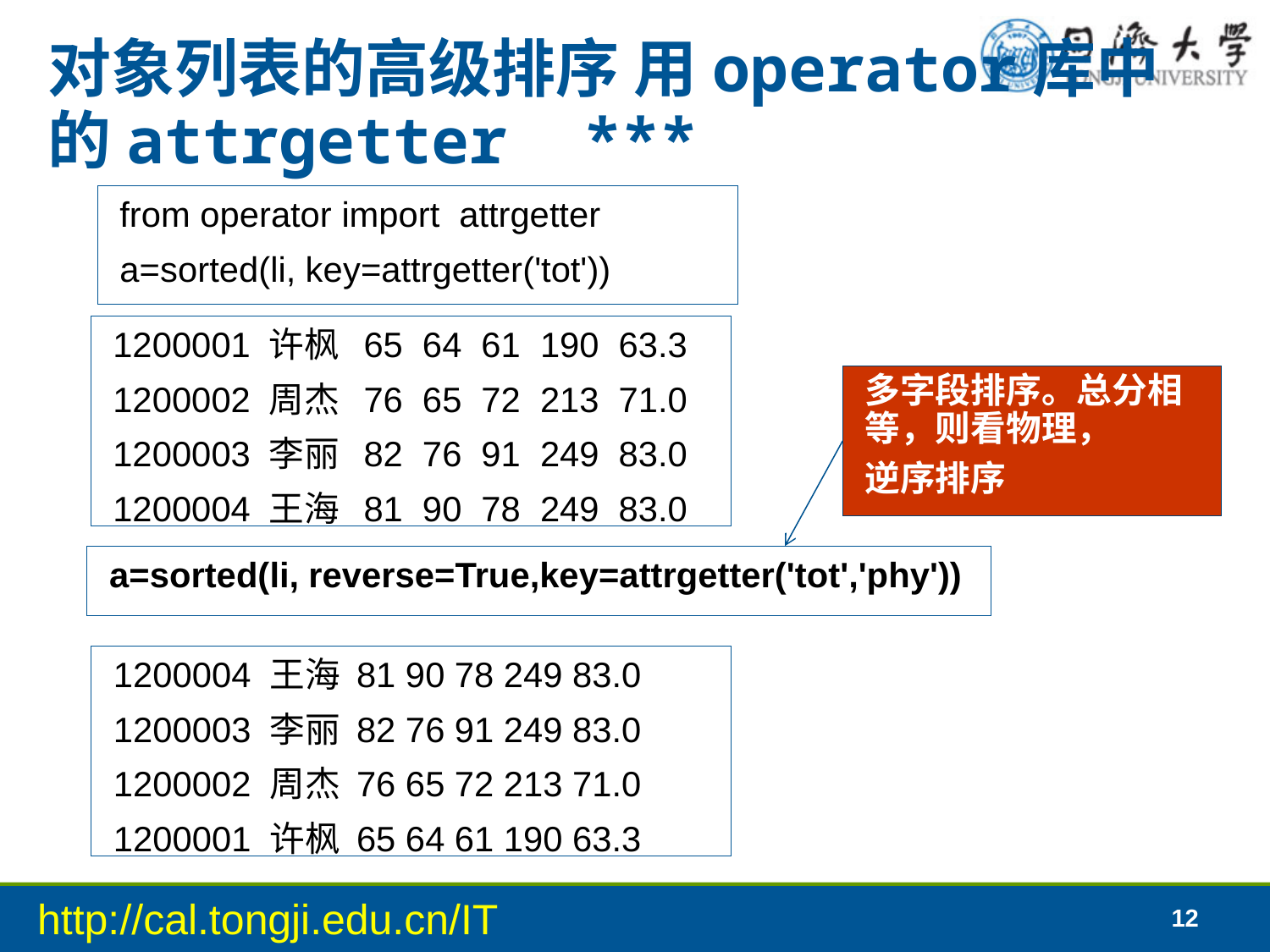

# 对象列表的高级排序 用operator库中的attrgetter  ***
from operator import  attrgetter
a=sorted(li, key=attrgetter('tot'))
1200001 许枫  65  64  61  190  63.3
1200002 周杰  76  65  72  213  71.0
1200003 李丽  82  76  91  249  83.0
1200004 王海  81  90  78  249  83.0
多字段排序。总分相等，则看物理，
逆序排序
a=sorted(li, reverse=True,key=attrgetter('tot','phy'))
1200004 王海 81 90 78 249 83.0
1200003 李丽 82 76 91 249 83.0
1200002 周杰 76 65 72 213 71.0
1200001 许枫 65 64 61 190 63.3